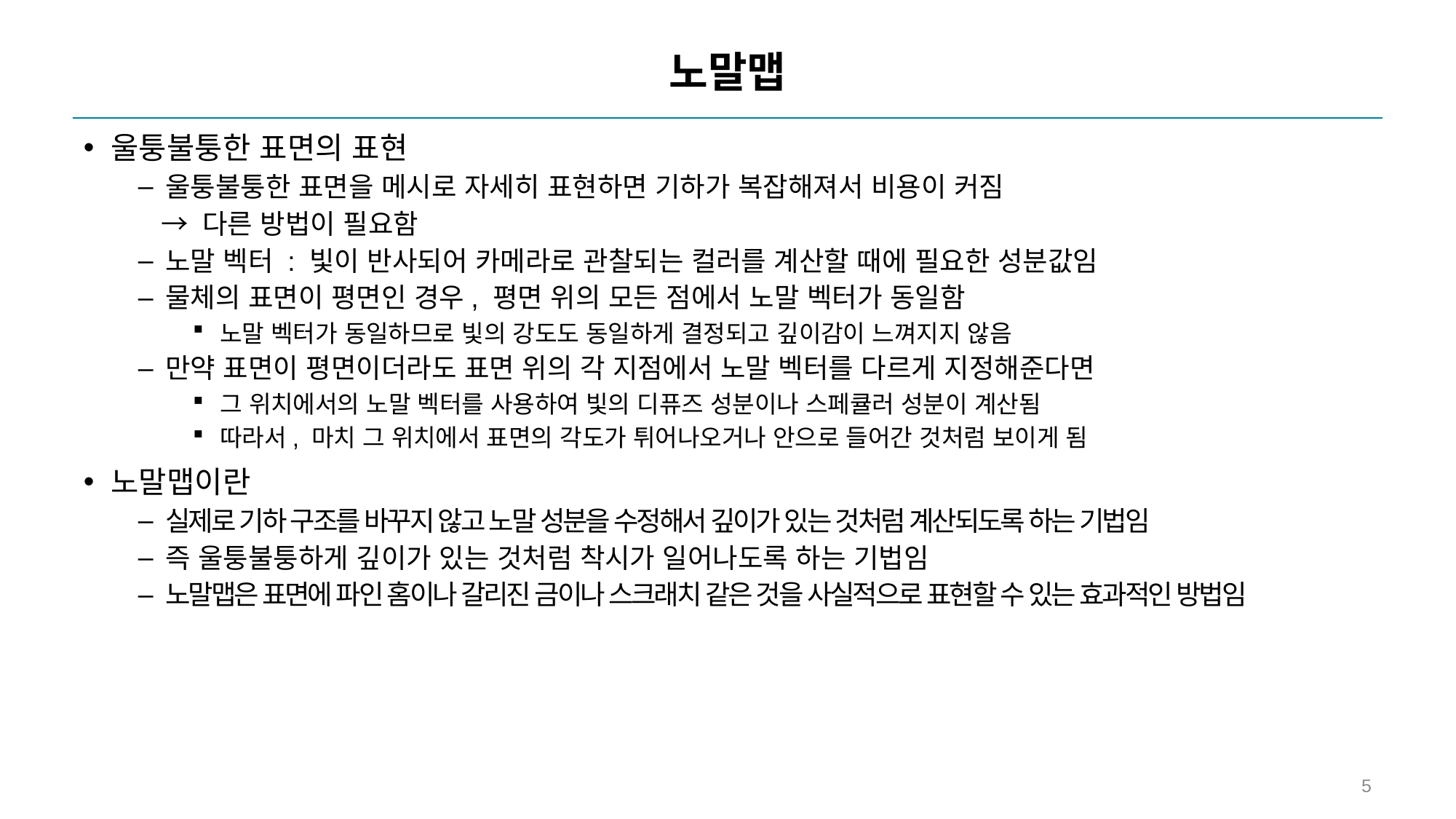

# 노말맵
울퉁불퉁한 표면의 표현
울퉁불퉁한 표면을 메시로 자세히 표현하면 기하가 복잡해져서 비용이 커짐
   → 다른 방법이 필요함
노말 벡터 : 빛이 반사되어 카메라로 관찰되는 컬러를 계산할 때에 필요한 성분값임
물체의 표면이 평면인 경우, 평면 위의 모든 점에서 노말 벡터가 동일함
노말 벡터가 동일하므로 빛의 강도도 동일하게 결정되고 깊이감이 느껴지지 않음
만약 표면이 평면이더라도 표면 위의 각 지점에서 노말 벡터를 다르게 지정해준다면
그 위치에서의 노말 벡터를 사용하여 빛의 디퓨즈 성분이나 스페큘러 성분이 계산됨
따라서, 마치 그 위치에서 표면의 각도가 튀어나오거나 안으로 들어간 것처럼 보이게 됨
노말맵이란
실제로 기하 구조를 바꾸지 않고 노말 성분을 수정해서 깊이가 있는 것처럼 계산되도록 하는 기법임
즉 울퉁불퉁하게 깊이가 있는 것처럼 착시가 일어나도록 하는 기법임
노말맵은 표면에 파인 홈이나 갈리진 금이나 스크래치 같은 것을 사실적으로 표현할 수 있는 효과적인 방법임

5